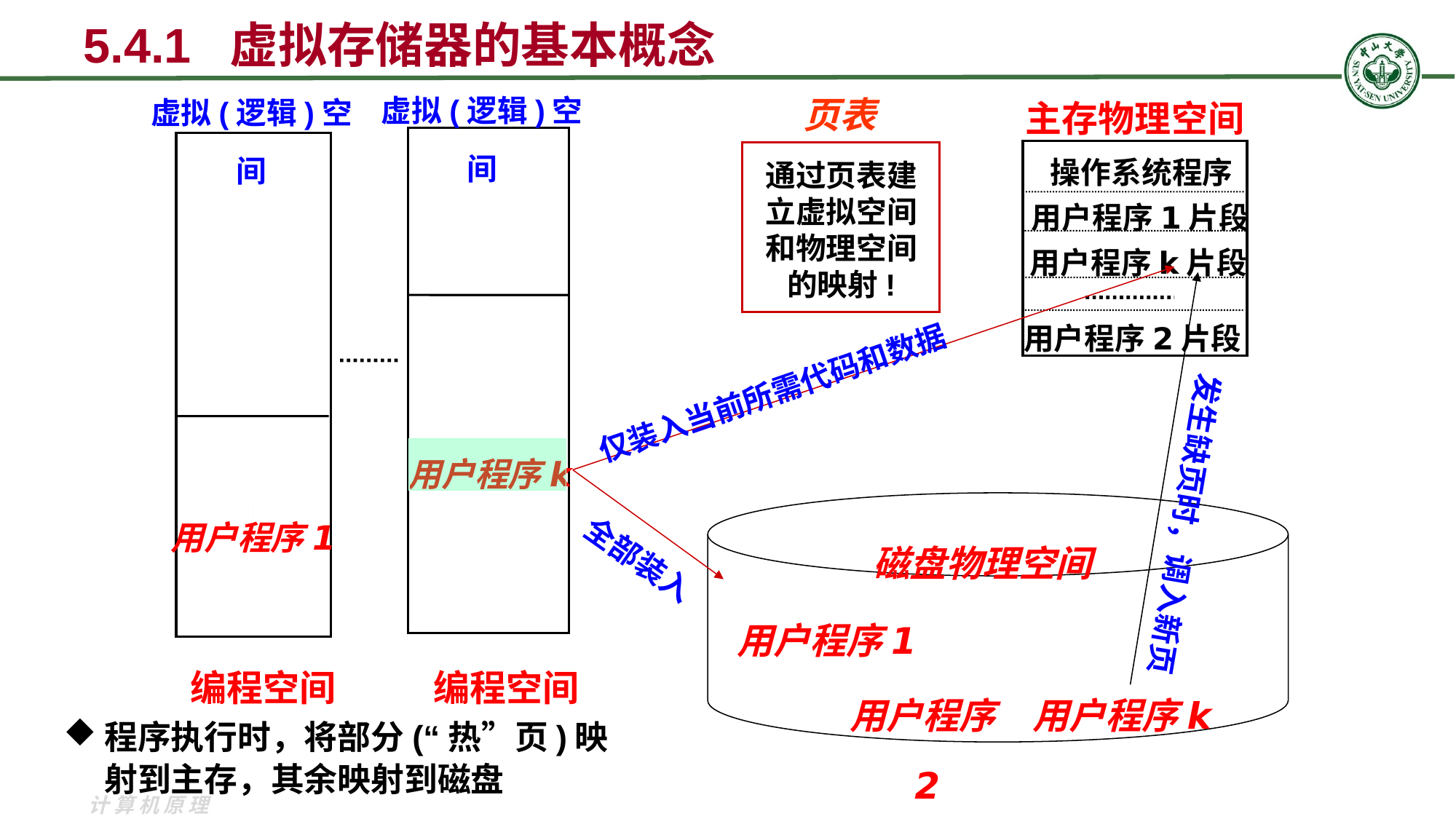

5.4.1  虚拟存储器的基本概念
页表

通过页表建立虚拟空间和物理空间的映射!
主存物理空间
操作系统程序

用户程序1片段

用户程序k片段

用户程序2片段

虚拟(逻辑)空间
虚拟(逻辑)空间

仅装入当前所需代码和数据

发生缺页时，调入新页

用户程序k

全部装入
用户程序1

磁盘物理空间
用户程序1
用户程序2
用户程序k

编程空间
编程空间
程序执行时，将部分(“热”页)映射到主存，其余映射到磁盘